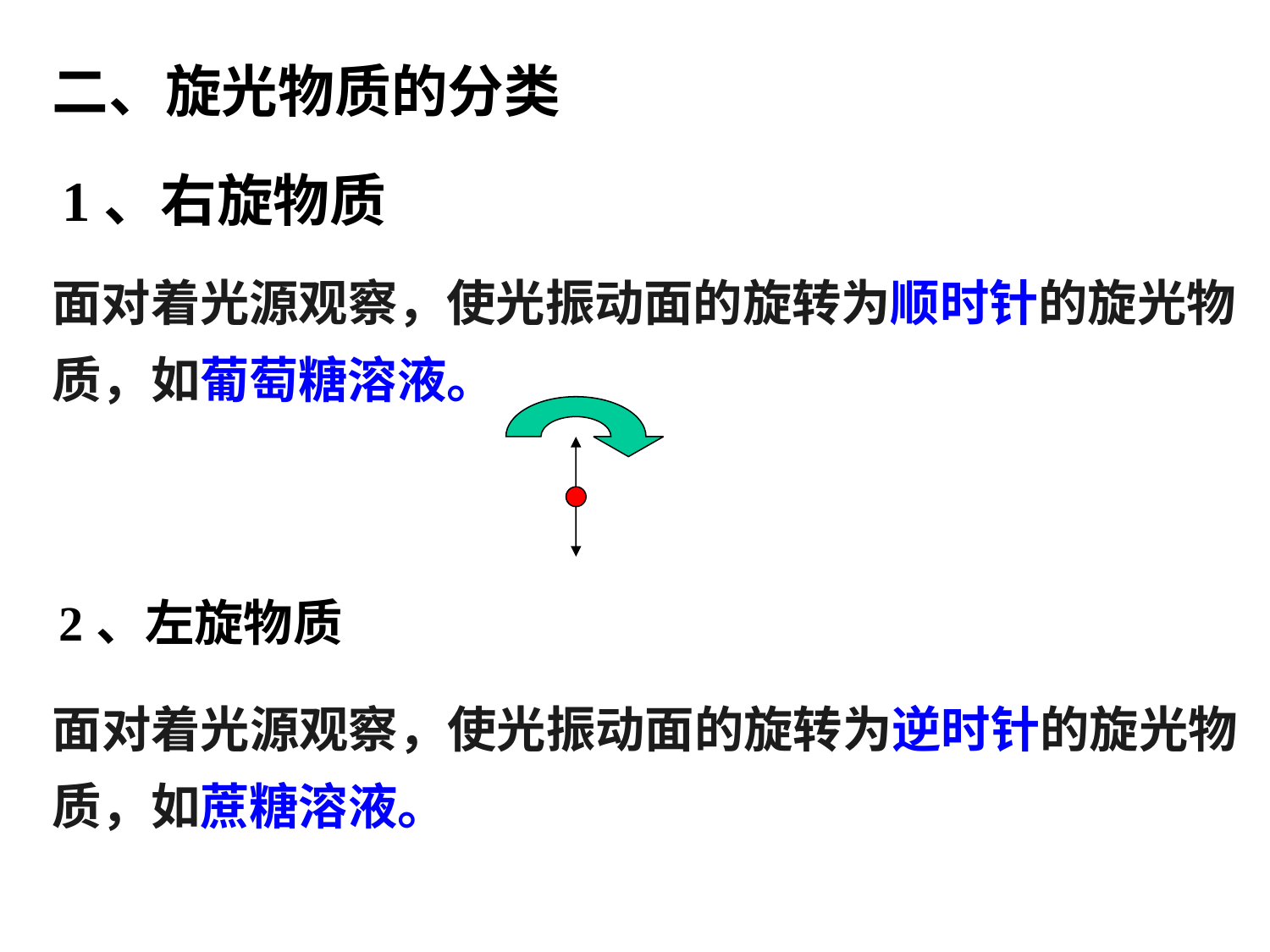

二、旋光物质的分类
1、右旋物质
面对着光源观察，使光振动面的旋转为顺时针的旋光物质，如葡萄糖溶液。

2、左旋物质
面对着光源观察，使光振动面的旋转为逆时针的旋光物质，如蔗糖溶液。